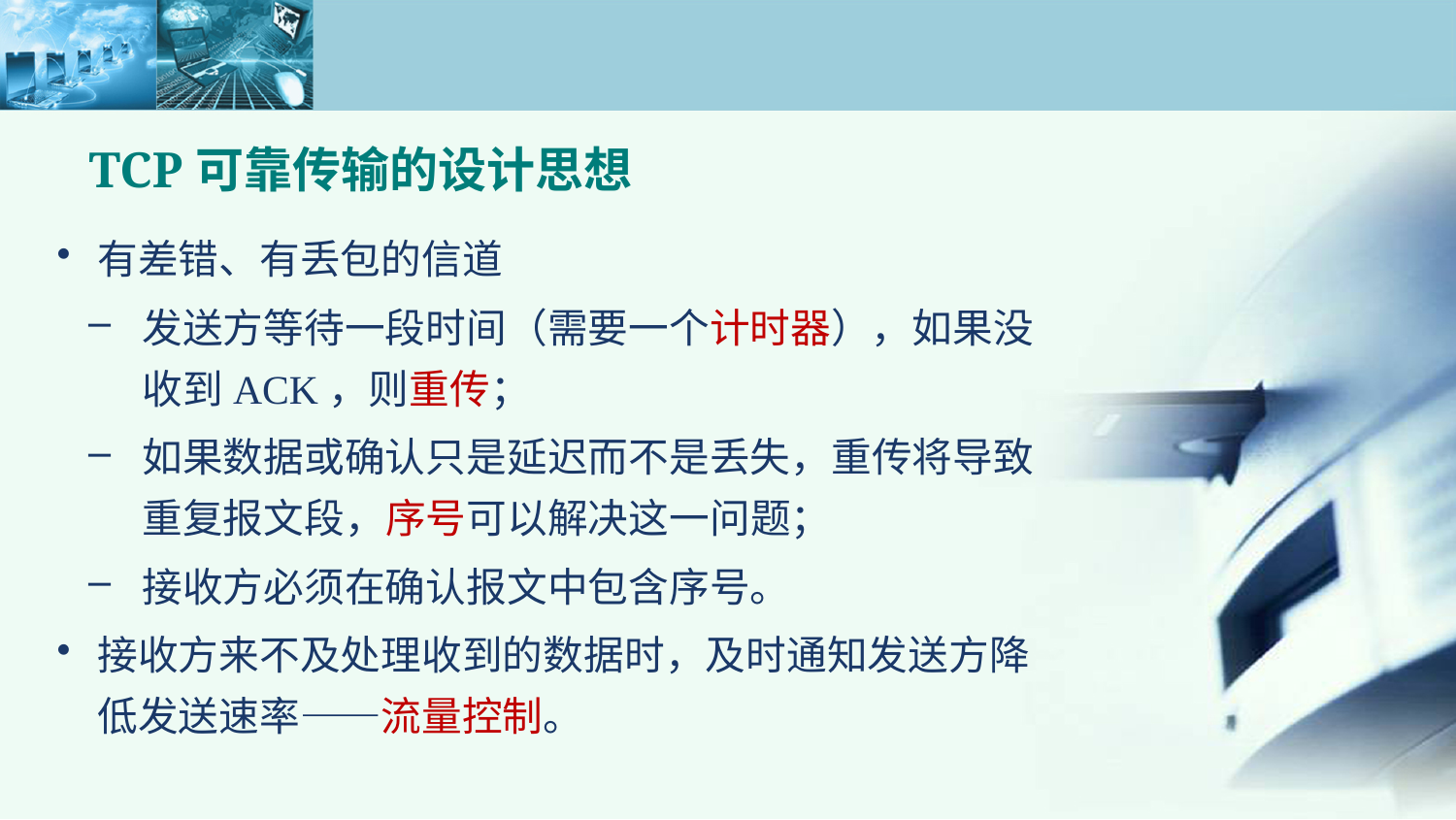

# TCP可靠传输的设计思想
有差错、有丢包的信道
发送方等待一段时间（需要一个计时器），如果没收到ACK，则重传；
如果数据或确认只是延迟而不是丢失，重传将导致重复报文段，序号可以解决这一问题；
接收方必须在确认报文中包含序号。
接收方来不及处理收到的数据时，及时通知发送方降低发送速率——流量控制。